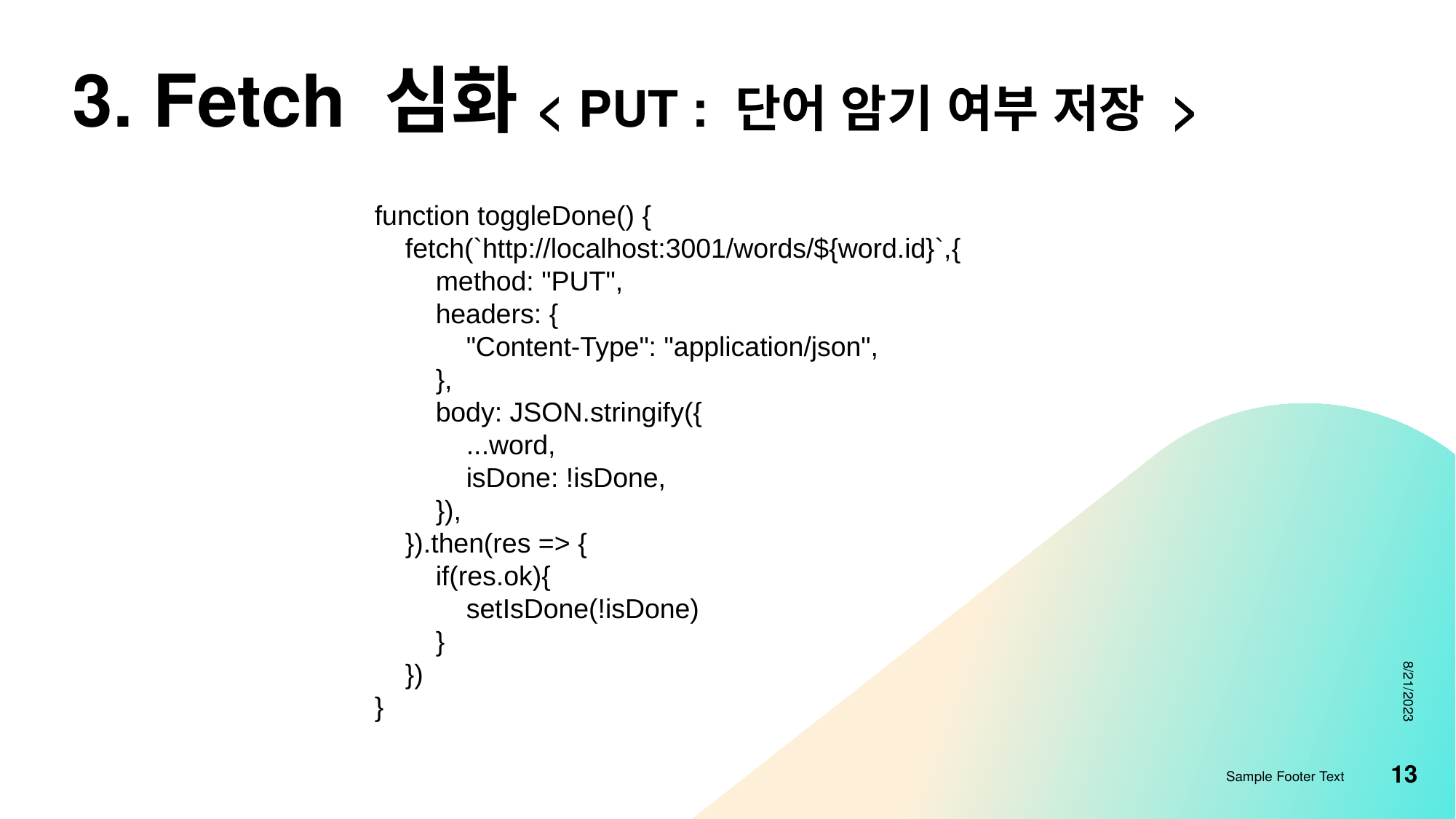

# 3. Fetch 심화< PUT : 단어 암기 여부 저장 >
function toggleDone() {
    fetch(`http://localhost:3001/words/${word.id}`,{
        method: "PUT",
        headers: {
            "Content-Type": "application/json",
        },
        body: JSON.stringify({
            ...word,
            isDone: !isDone,
        }),
    }).then(res => {
        if(res.ok){
            setIsDone(!isDone)
        }
    })
}
8/21/2023
Sample Footer Text
13